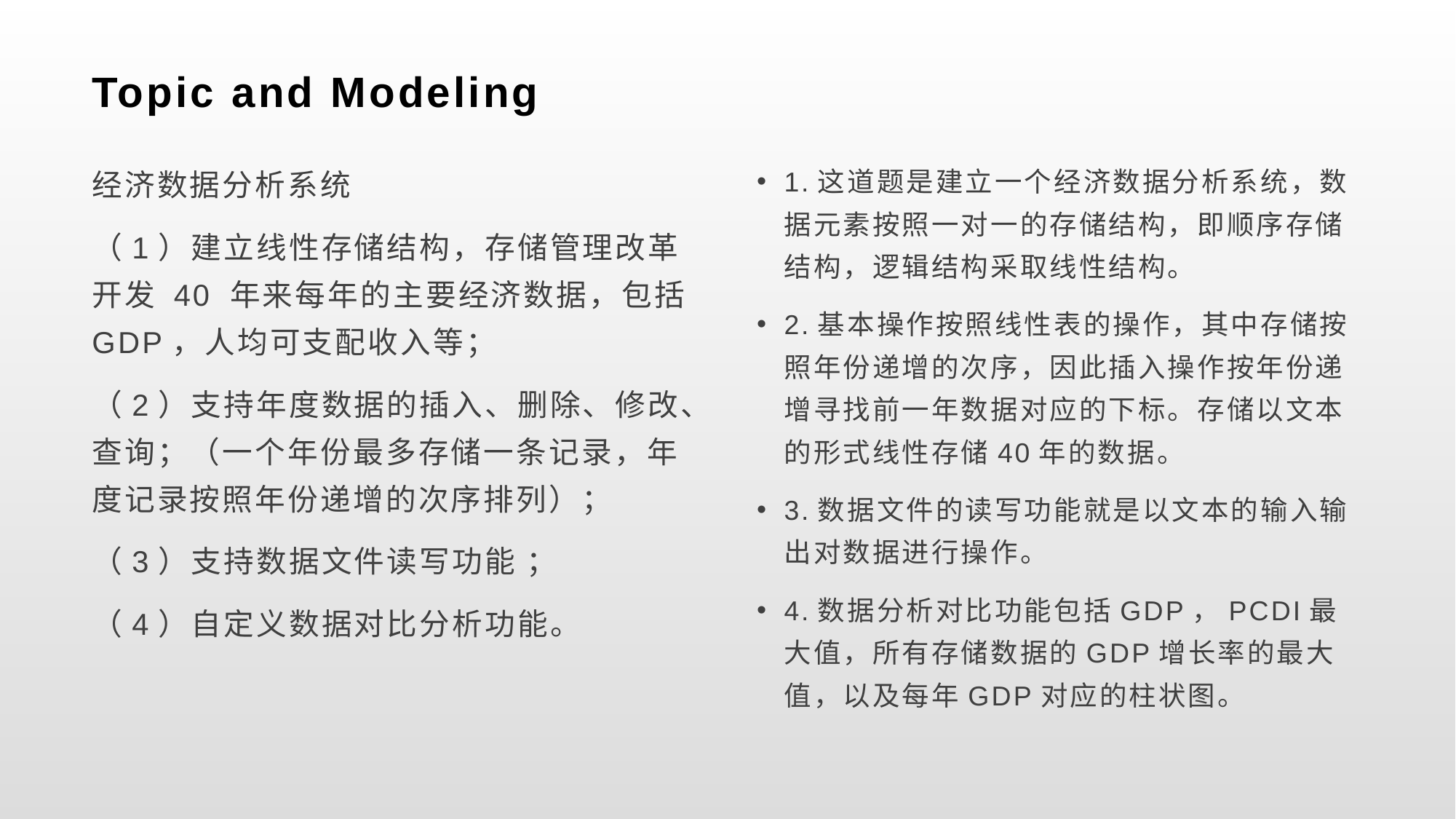

# Topic and Modeling
经济数据分析系统
（1）建立线性存储结构，存储管理改革开发 40 年来每年的主要经济数据，包括 GDP，人均可支配收入等；
（2）支持年度数据的插入、删除、修改、查询；（一个年份最多存储一条记录，年度记录按照年份递增的次序排列）；
（3）支持数据文件读写功能 ；
（4）自定义数据对比分析功能。
1.这道题是建立一个经济数据分析系统，数据元素按照一对一的存储结构，即顺序存储结构，逻辑结构采取线性结构。
2.基本操作按照线性表的操作，其中存储按照年份递增的次序，因此插入操作按年份递增寻找前一年数据对应的下标。存储以文本的形式线性存储40年的数据。
3.数据文件的读写功能就是以文本的输入输出对数据进行操作。
4.数据分析对比功能包括GDP，PCDI最大值，所有存储数据的GDP增长率的最大值，以及每年GDP对应的柱状图。